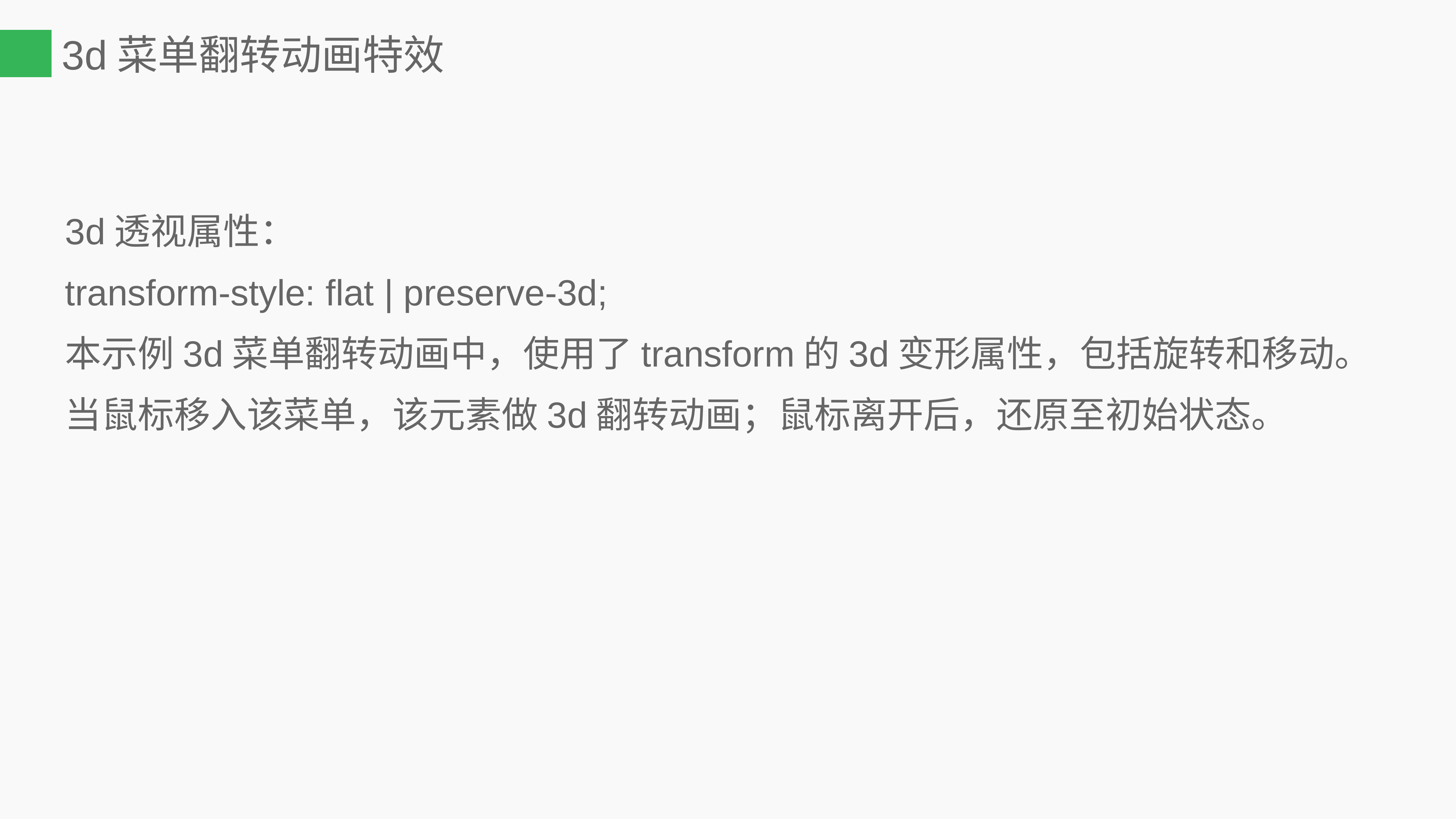

# 3d菜单翻转动画特效
3d透视属性：
transform-style: flat | preserve-3d;
本示例3d菜单翻转动画中，使用了transform的3d变形属性，包括旋转和移动。当鼠标移入该菜单，该元素做3d翻转动画；鼠标离开后，还原至初始状态。